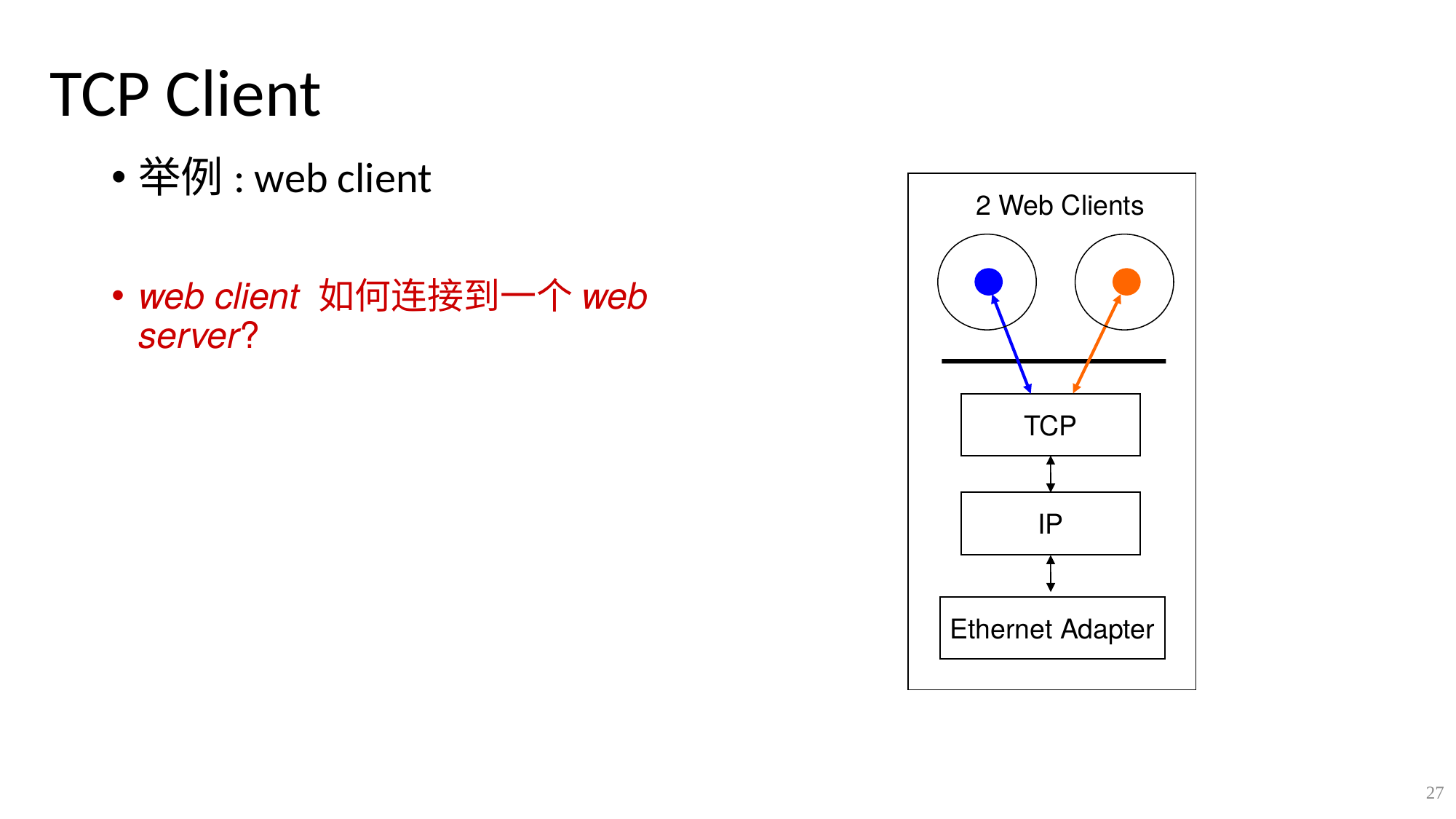

# TCP Client
举例: web client

web client 如何连接到一个web server?

2 Web Clients

TCP

IP

Ethernet Adapter
27